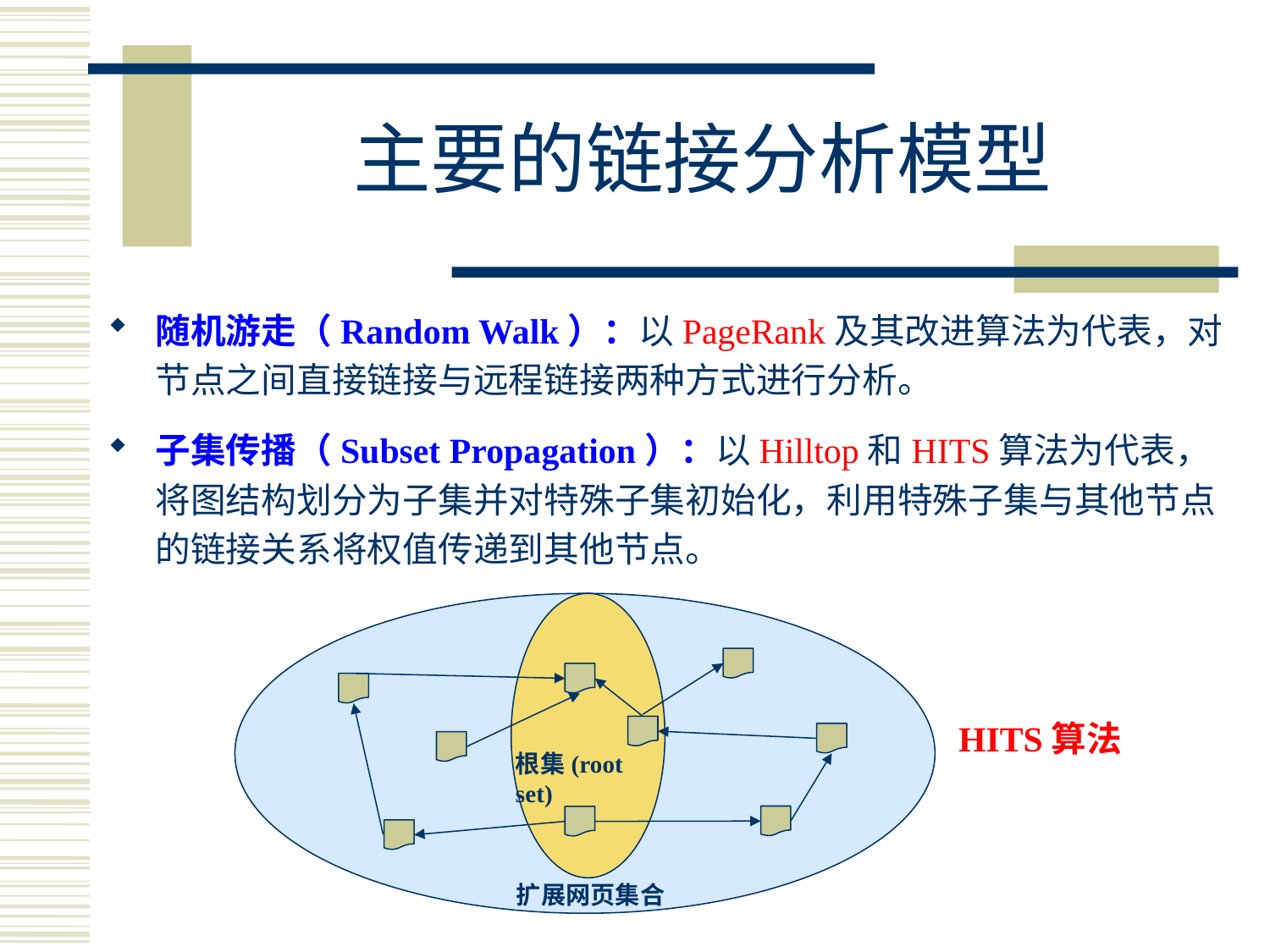

# 主要的链接分析模型
随机游走（Random Walk）：以PageRank及其改进算法为代表，对节点之间直接链接与远程链接两种方式进行分析。
子集传播（Subset Propagation）：以Hilltop和HITS算法为代表，将图结构划分为子集并对特殊子集初始化，利用特殊子集与其他节点的链接关系将权值传递到其他节点。

HITS算法

根集(root set)

扩展网页集合